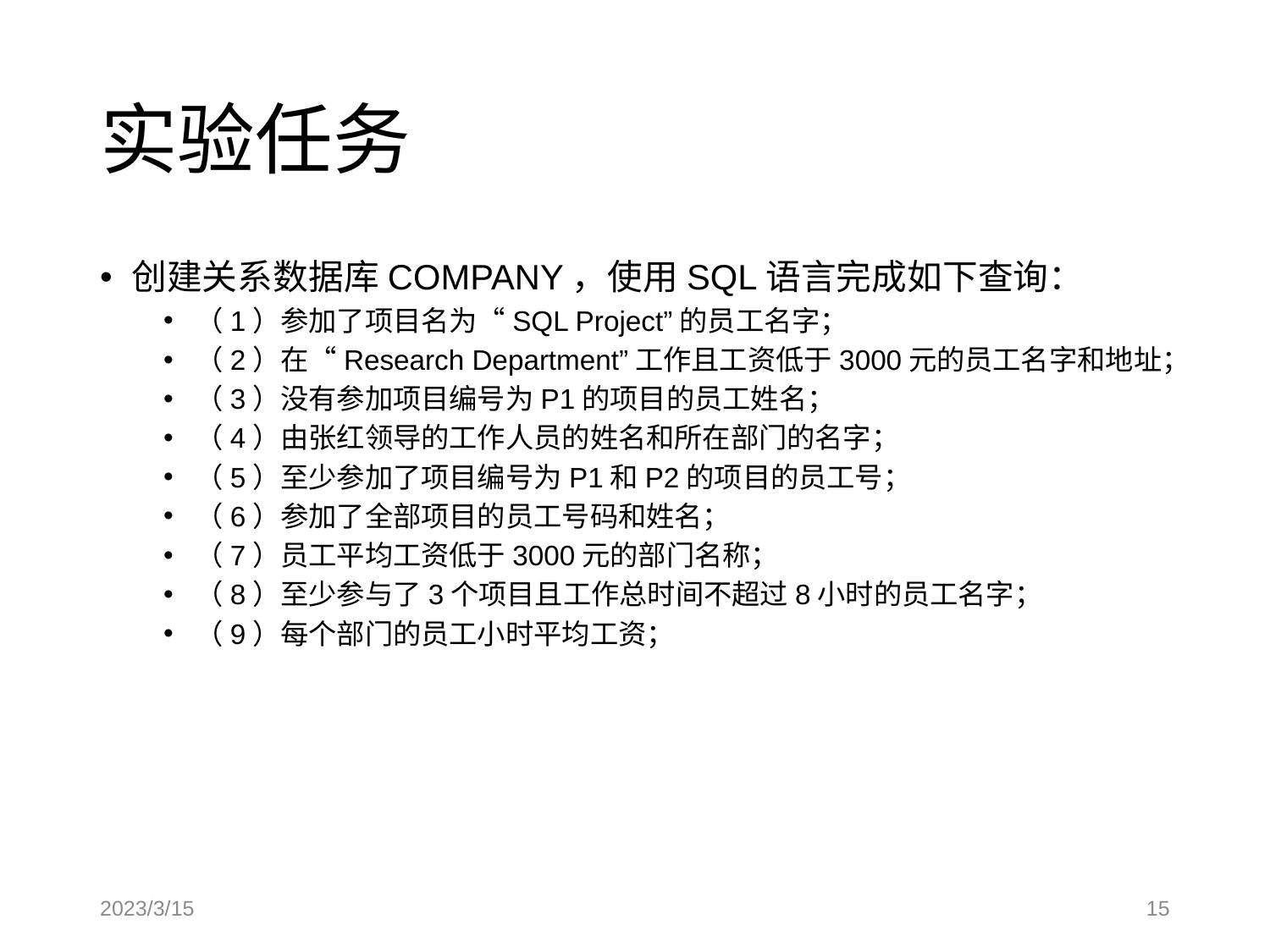

# 实验任务
创建关系数据库COMPANY，使用SQL语言完成如下查询：
（1）参加了项目名为“SQL Project”的员工名字；
（2）在“Research Department”工作且工资低于3000元的员工名字和地址；
（3）没有参加项目编号为P1的项目的员工姓名；
（4）由张红领导的工作人员的姓名和所在部门的名字；
（5）至少参加了项目编号为P1和P2的项目的员工号；
（6）参加了全部项目的员工号码和姓名；
（7）员工平均工资低于3000元的部门名称；
（8）至少参与了3个项目且工作总时间不超过8小时的员工名字；
（9）每个部门的员工小时平均工资；
2023/3/15
15